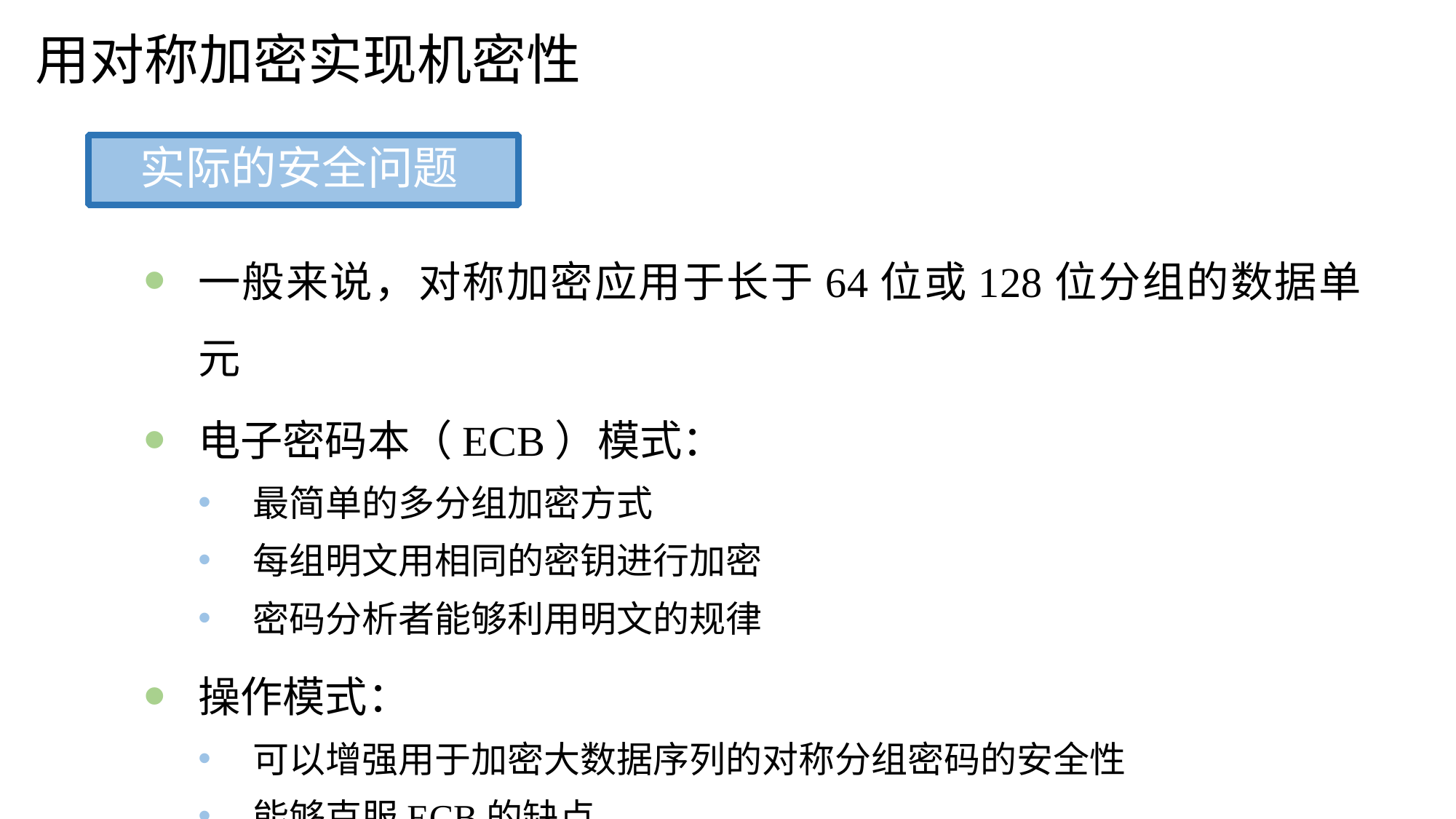

用对称加密实现机密性

实际的安全问题
一般来说，对称加密应用于长于64位或128位分组的数据单元
电子密码本（ECB）模式：
最简单的多分组加密方式
每组明文用相同的密钥进行加密
密码分析者能够利用明文的规律
操作模式：
可以增强用于加密大数据序列的对称分组密码的安全性
能够克服ECB的缺点